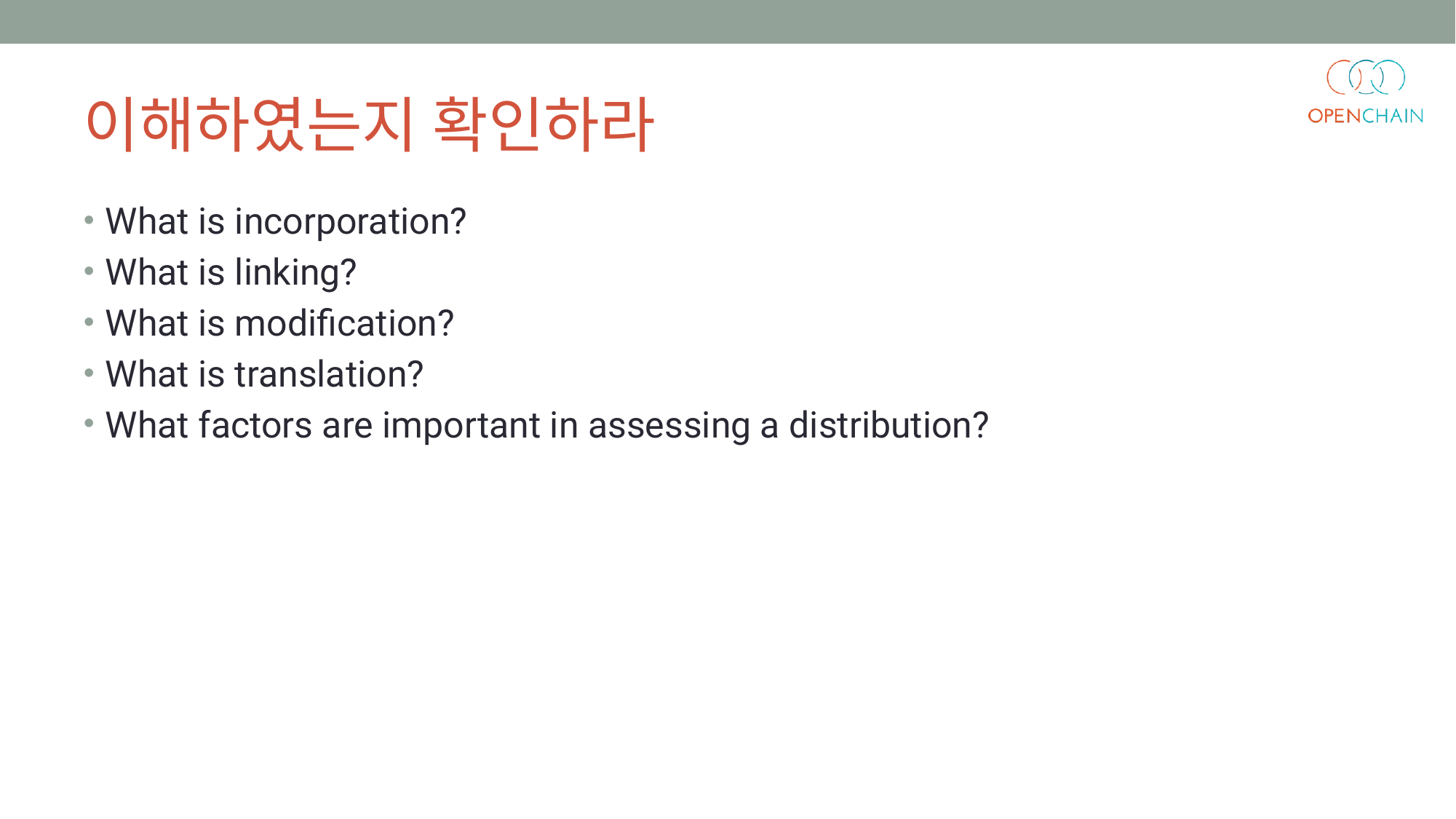

# 이해하였는지 확인하라
What is incorporation?
What is linking?
What is modification?
What is translation?
What factors are important in assessing a distribution?